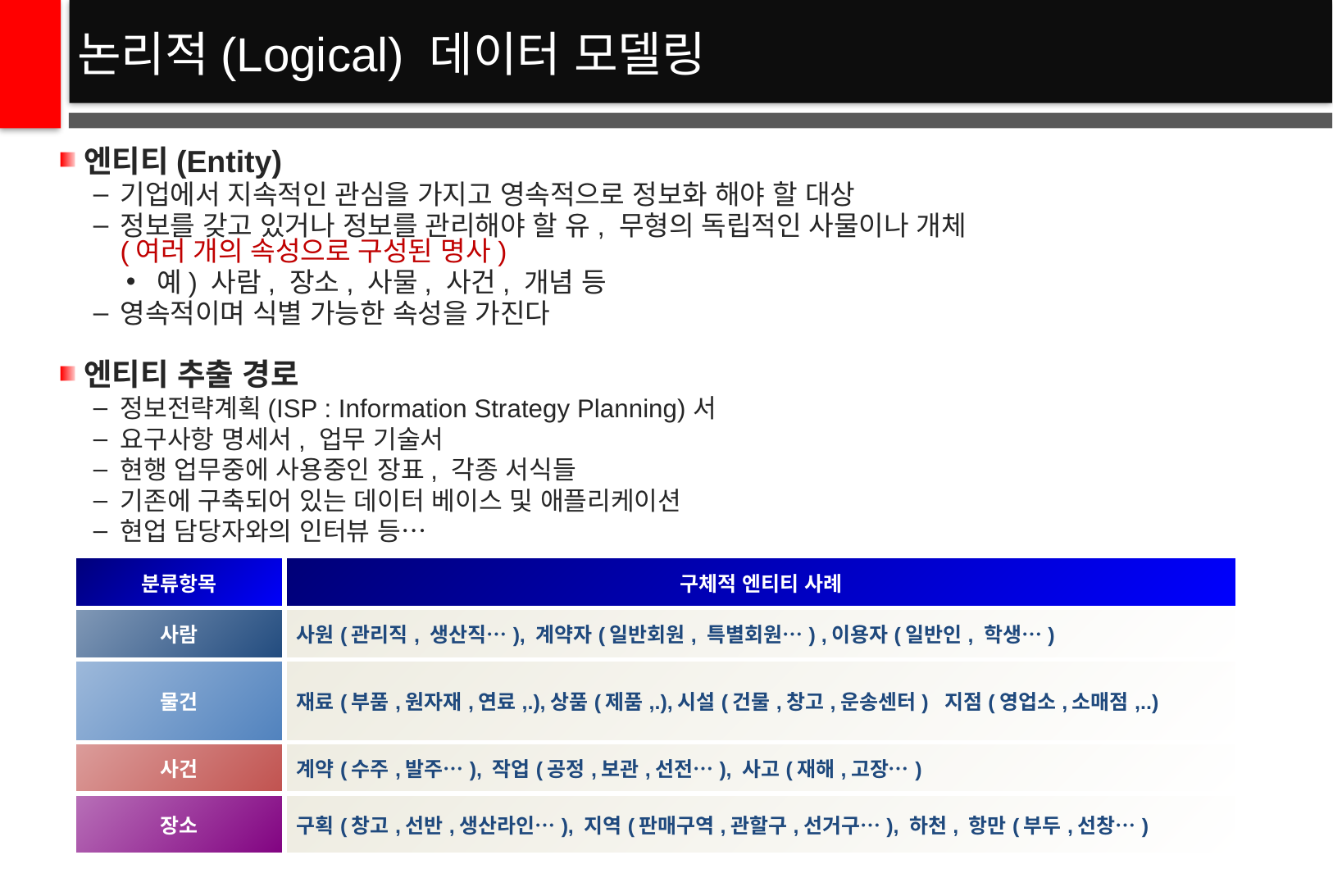

# 논리적(Logical) 데이터 모델링
엔티티(Entity)
기업에서 지속적인 관심을 가지고 영속적으로 정보화 해야 할 대상
정보를 갖고 있거나 정보를 관리해야 할 유, 무형의 독립적인 사물이나 개체
(여러 개의 속성으로 구성된 명사)
예) 사람, 장소, 사물, 사건, 개념 등
영속적이며 식별 가능한 속성을 가진다

엔티티 추출 경로
정보전략계획(ISP : Information Strategy Planning)서
요구사항 명세서, 업무 기술서
현행 업무중에 사용중인 장표, 각종 서식들
기존에 구축되어 있는 데이터 베이스 및 애플리케이션
현업 담당자와의 인터뷰 등…
| 분류항목 | 구체적 엔티티 사례 |
| --- | --- |
| 사람 | 사원(관리직, 생산직…), 계약자(일반회원, 특별회원…) ,이용자(일반인, 학생…) |
| 물건 | 재료(부품,원자재,연료,.),상품(제품,.),시설(건물,창고,운송센터) 지점(영업소,소매점,..) |
| 사건 | 계약(수주,발주…), 작업(공정,보관,선전…), 사고(재해,고장…) |
| 장소 | 구획(창고,선반,생산라인…), 지역(판매구역,관할구,선거구…), 하천, 항만(부두,선창…) |